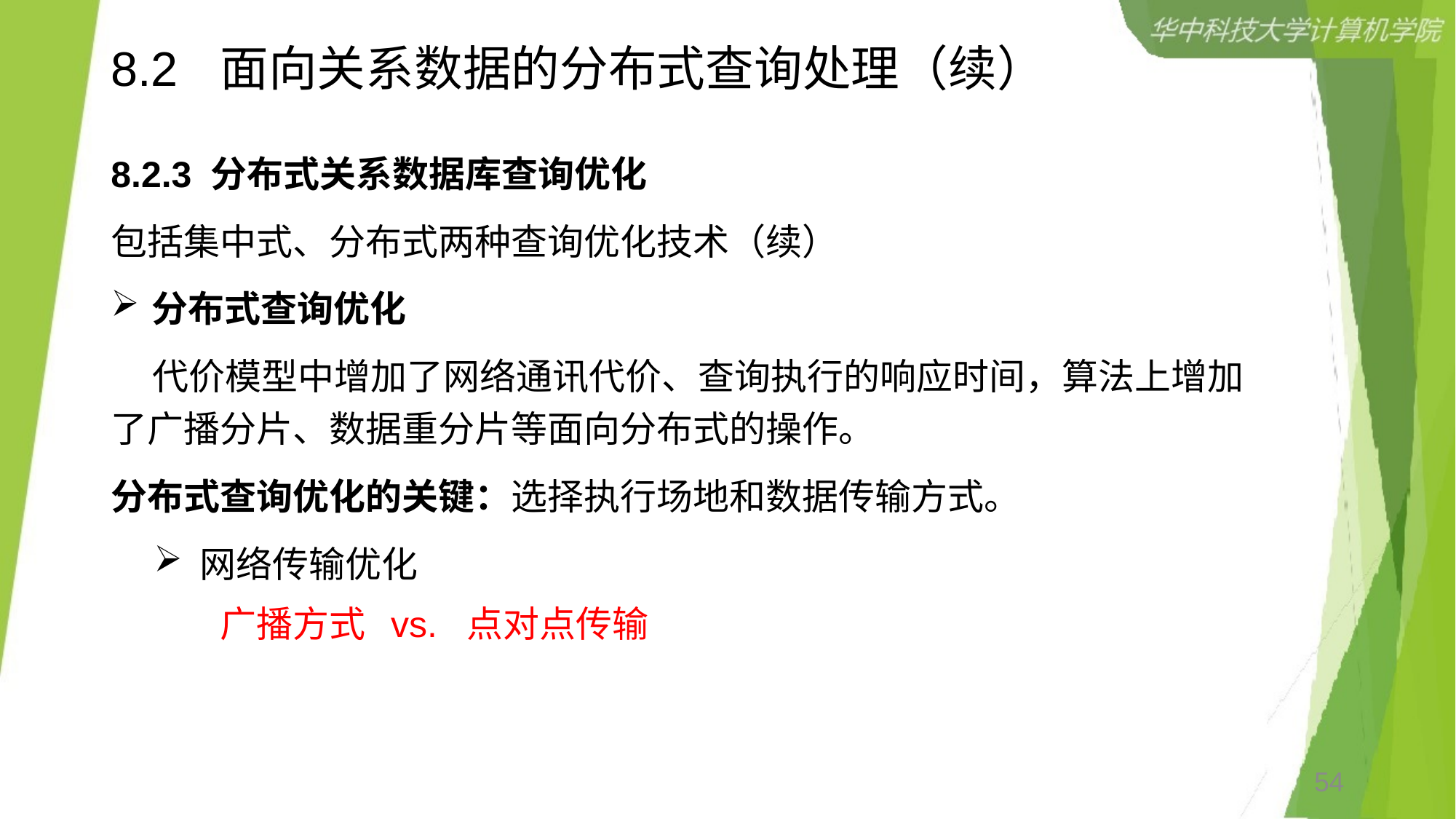

# 8.2	面向关系数据的分布式查询处理（续）
8.2.3 分布式关系数据库查询优化
包括集中式、分布式两种查询优化技术（续）
分布式查询优化
    代价模型中增加了网络通讯代价、查询执行的响应时间，算法上增加了广播分片、数据重分片等面向分布式的操作。
分布式查询优化的关键：选择执行场地和数据传输方式。
 网络传输优化
广播方式  vs.  点对点传输
54